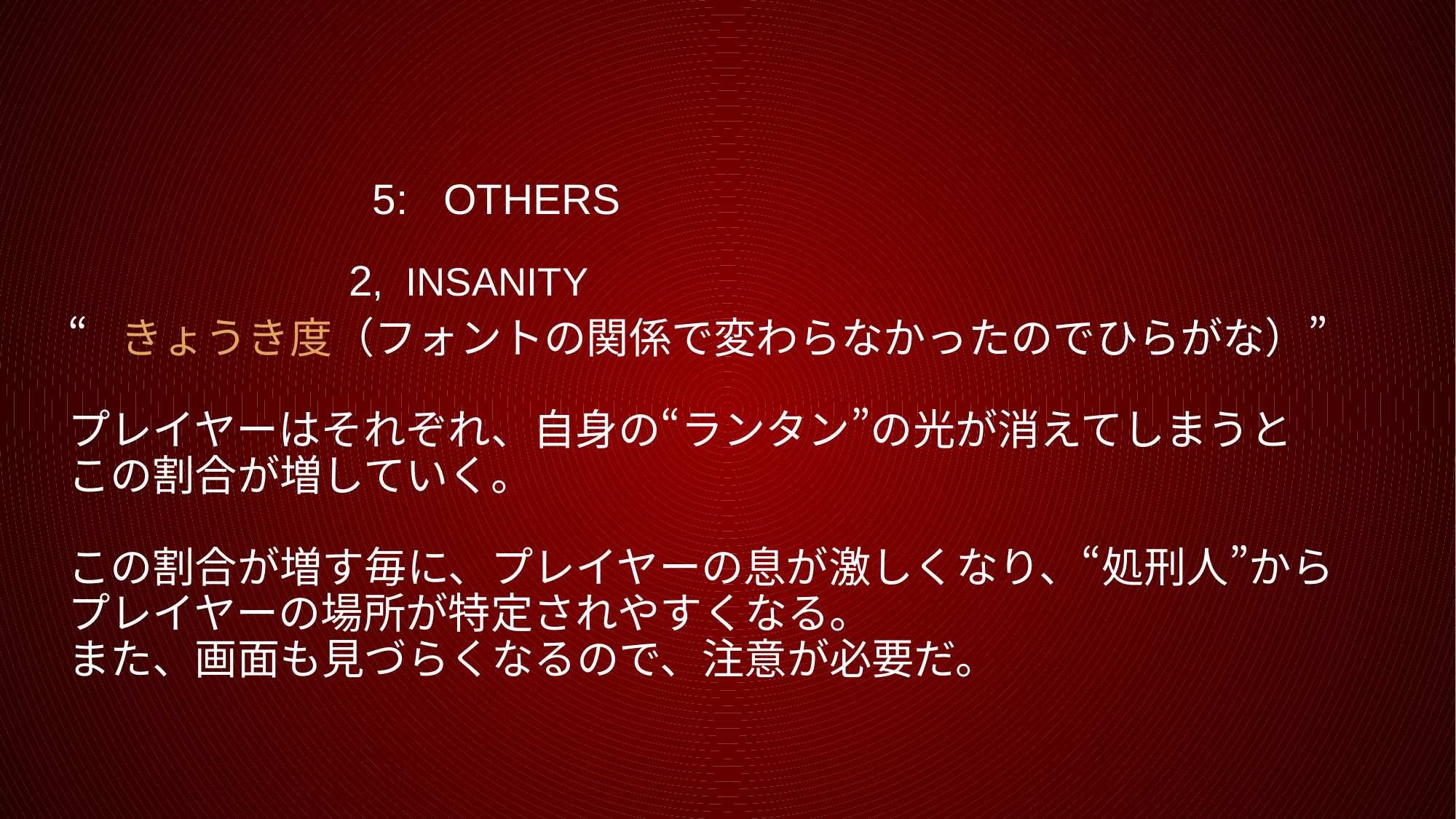

# 5:   Others 2,  Insanity
“きょうき度（フォントの関係で変わらなかったのでひらがな）”

プレイヤーはそれぞれ、自身の“ランタン”の光が消えてしまうと
この割合が増していく。

この割合が増す毎に、プレイヤーの息が激しくなり、“処刑人”から
プレイヤーの場所が特定されやすくなる。
また、画面も見づらくなるので、注意が必要だ。